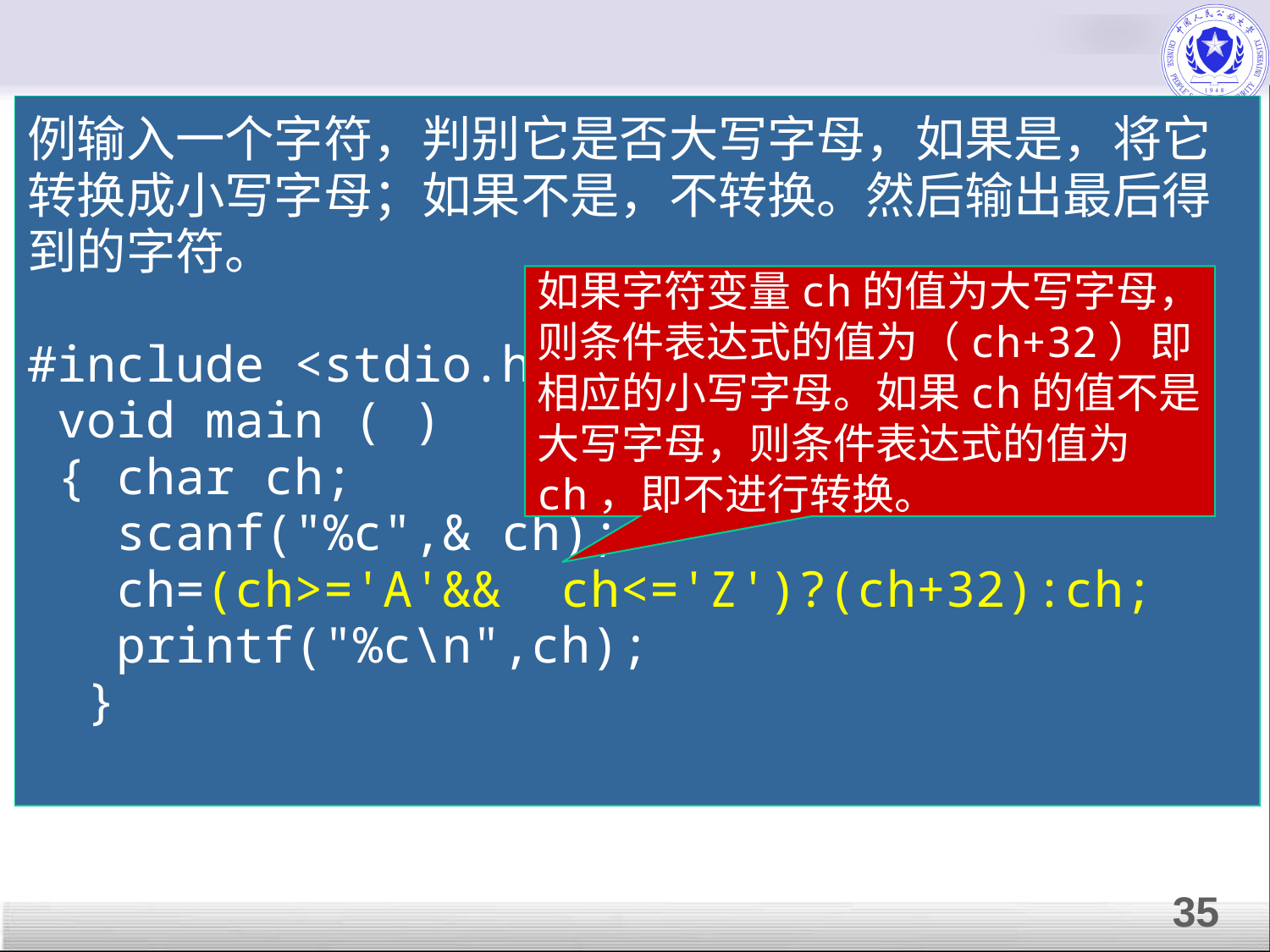

例输入一个字符，判别它是否大写字母，如果是，将它转换成小写字母；如果不是，不转换。然后输出最后得到的字符。
#include <stdio.h>
 void main ( )
 { char ch;
   scanf("%c",& ch);
   ch=(ch>='A'&&  ch<='Z')?(ch+32):ch;
   printf("%c\n",ch);
  }
如果字符变量ch的值为大写字母，则条件表达式的值为（ch+32）即相应的小写字母。如果ch的值不是大写字母，则条件表达式的值为ch，即不进行转换。